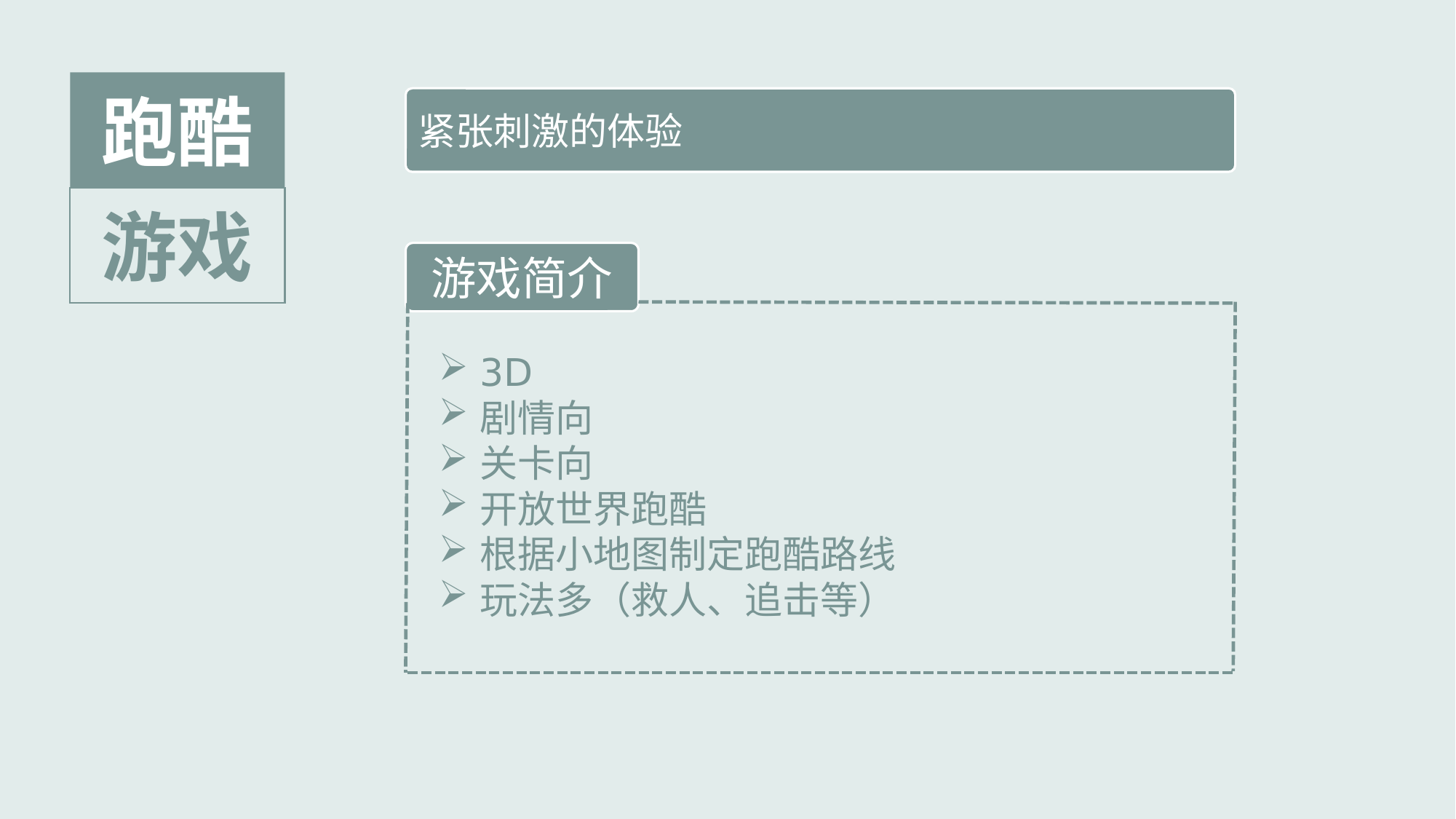

跑酷
游戏
紧张刺激的体验
游戏简介
3D
剧情向
关卡向
开放世界跑酷
根据小地图制定跑酷路线
玩法多（救人、追击等）